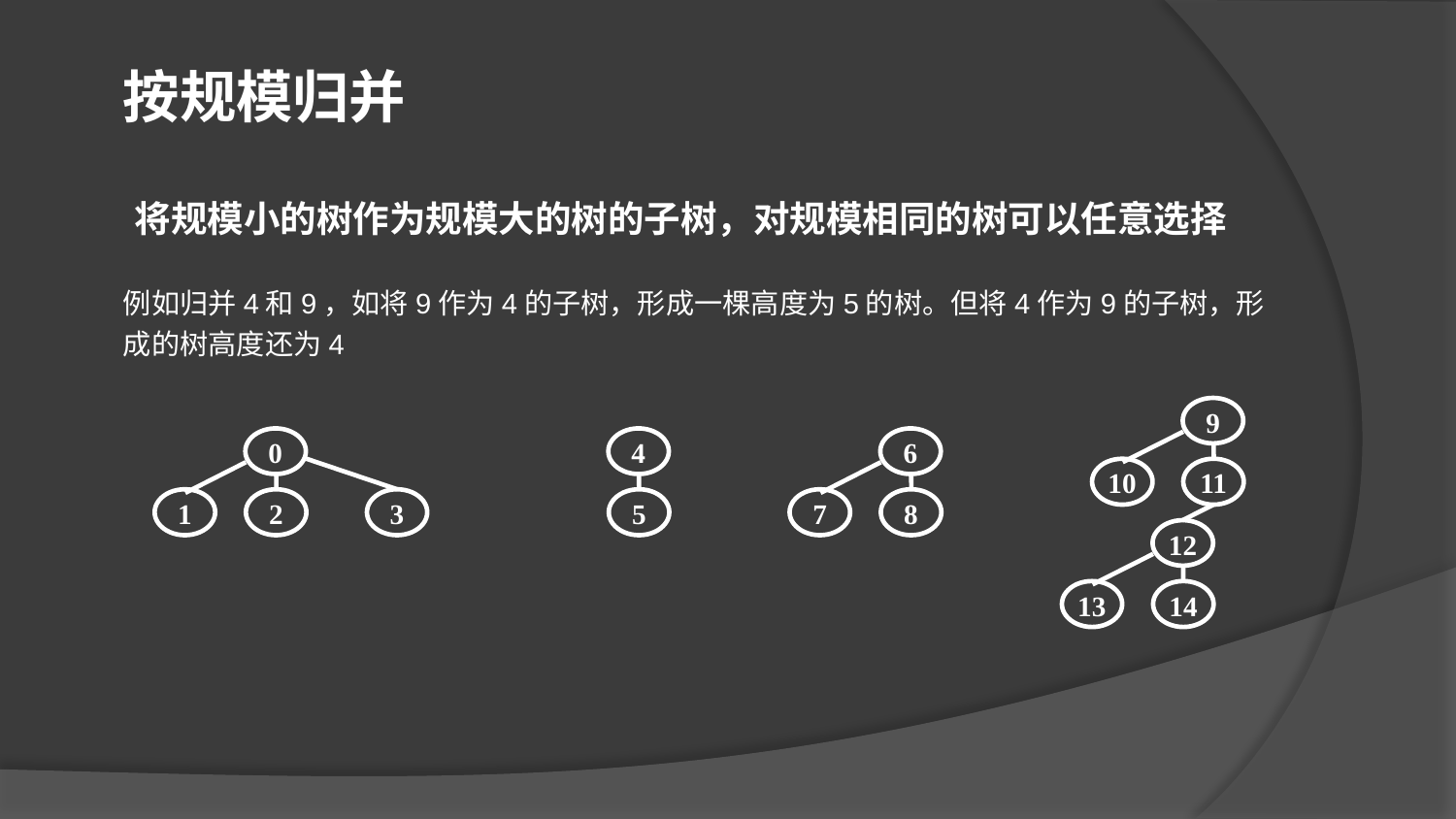

按规模归并
将规模小的树作为规模大的树的子树，对规模相同的树可以任意选择
例如归并4和9，如将9作为4的子树，形成一棵高度为5的树。但将4作为9的子树，形成的树高度还为4
9
0
4
6

10
11

1
2
3
5
7
8

12

13
14